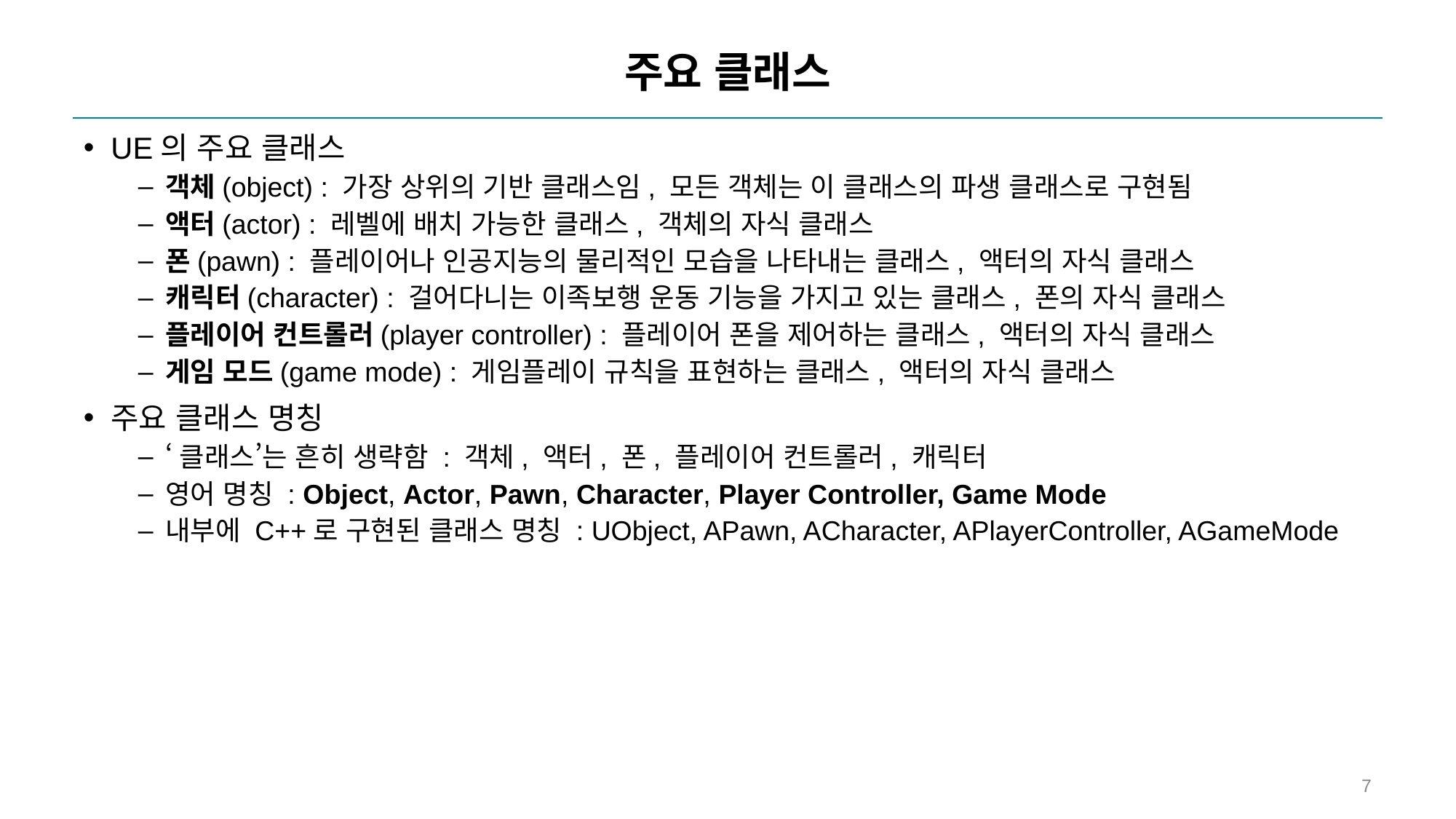

# 주요 클래스
UE의 주요 클래스
객체(object) : 가장 상위의 기반 클래스임, 모든 객체는 이 클래스의 파생 클래스로 구현됨
액터(actor) : 레벨에 배치 가능한 클래스, 객체의 자식 클래스
폰(pawn) : 플레이어나 인공지능의 물리적인 모습을 나타내는 클래스, 액터의 자식 클래스
캐릭터(character) : 걸어다니는 이족보행 운동 기능을 가지고 있는 클래스, 폰의 자식 클래스
플레이어 컨트롤러(player controller) : 플레이어 폰을 제어하는 클래스, 액터의 자식 클래스
게임 모드(game mode) : 게임플레이 규칙을 표현하는 클래스, 액터의 자식 클래스
주요 클래스 명칭
‘클래스’는 흔히 생략함 : 객체, 액터, 폰, 플레이어 컨트롤러, 캐릭터
영어 명칭 : Object, Actor, Pawn, Character, Player Controller, Game Mode
내부에 C++로 구현된 클래스 명칭 : UObject, APawn, ACharacter, APlayerController, AGameMode

7